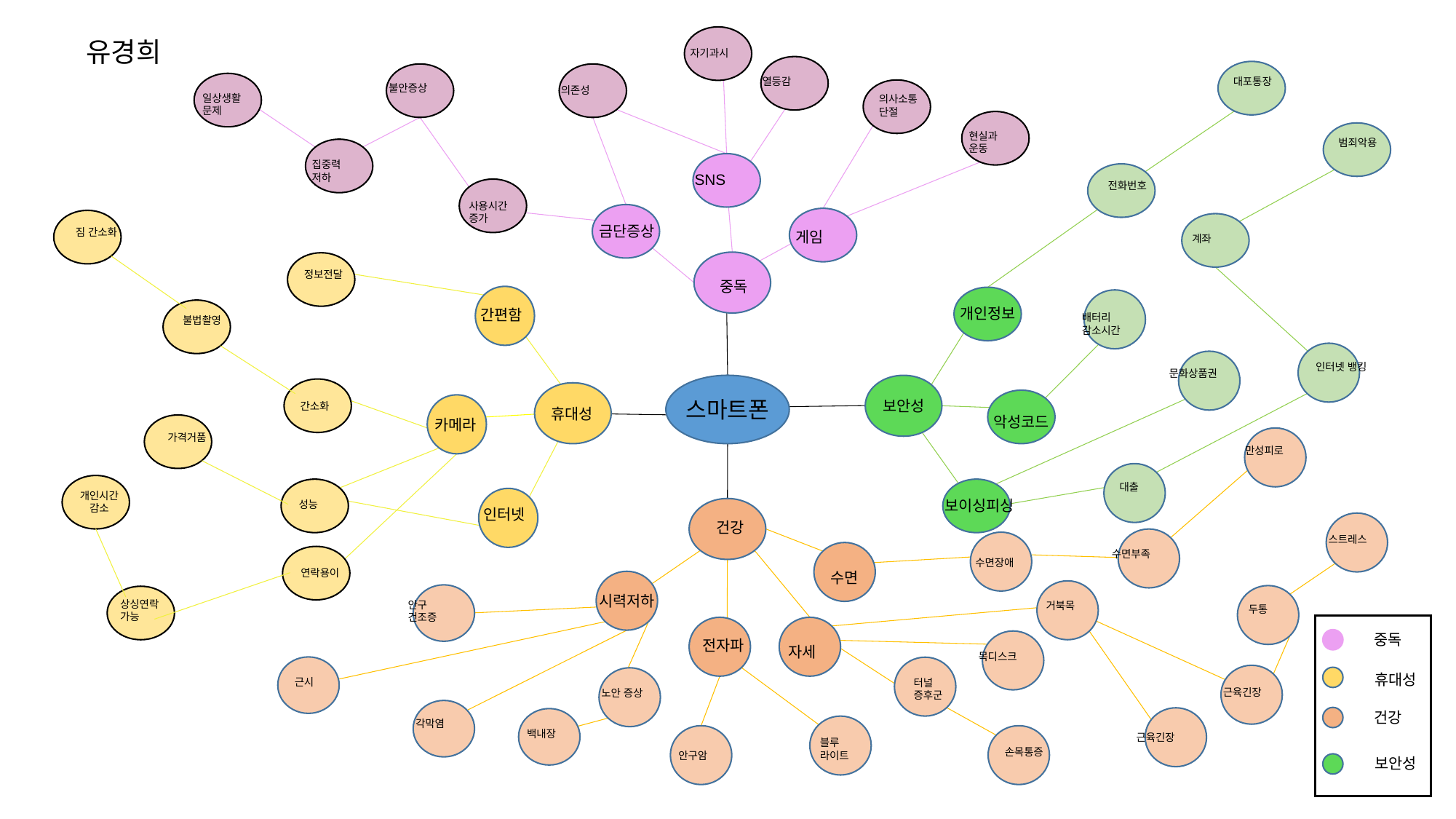

유경희
자기과시

열등감
대포통장

불안증상
의존성

일상생활
문제
의사소통
단절

현실과
운동
범죄악용

집중력
저하

SNS
전화번호

사용시간
증가

금단증상
짐 간소화
게임
계좌

정보전달
중독

개인정보
간편함

배터리
감소시간
불법촬영

인터넷 뱅킹
문화상품권

스마트폰
보안성
간소화

카메라
휴대성
악성코드

가격거품

만성피로

대출

개인시간
감소

보이싱피싱
성능

인터넷

건강

스트레스

수면부족

수면장애
연락용이
수면

시력저하
상싱연락
가능
안구
건조증
거북목
두통

중독

전자파
자세
목디스크

휴대성

근시
터널
증후군
근육긴장
노안 증상

건강

각막염

백내장

근육긴장
블루
라이트
손목통증
안구암
보안성